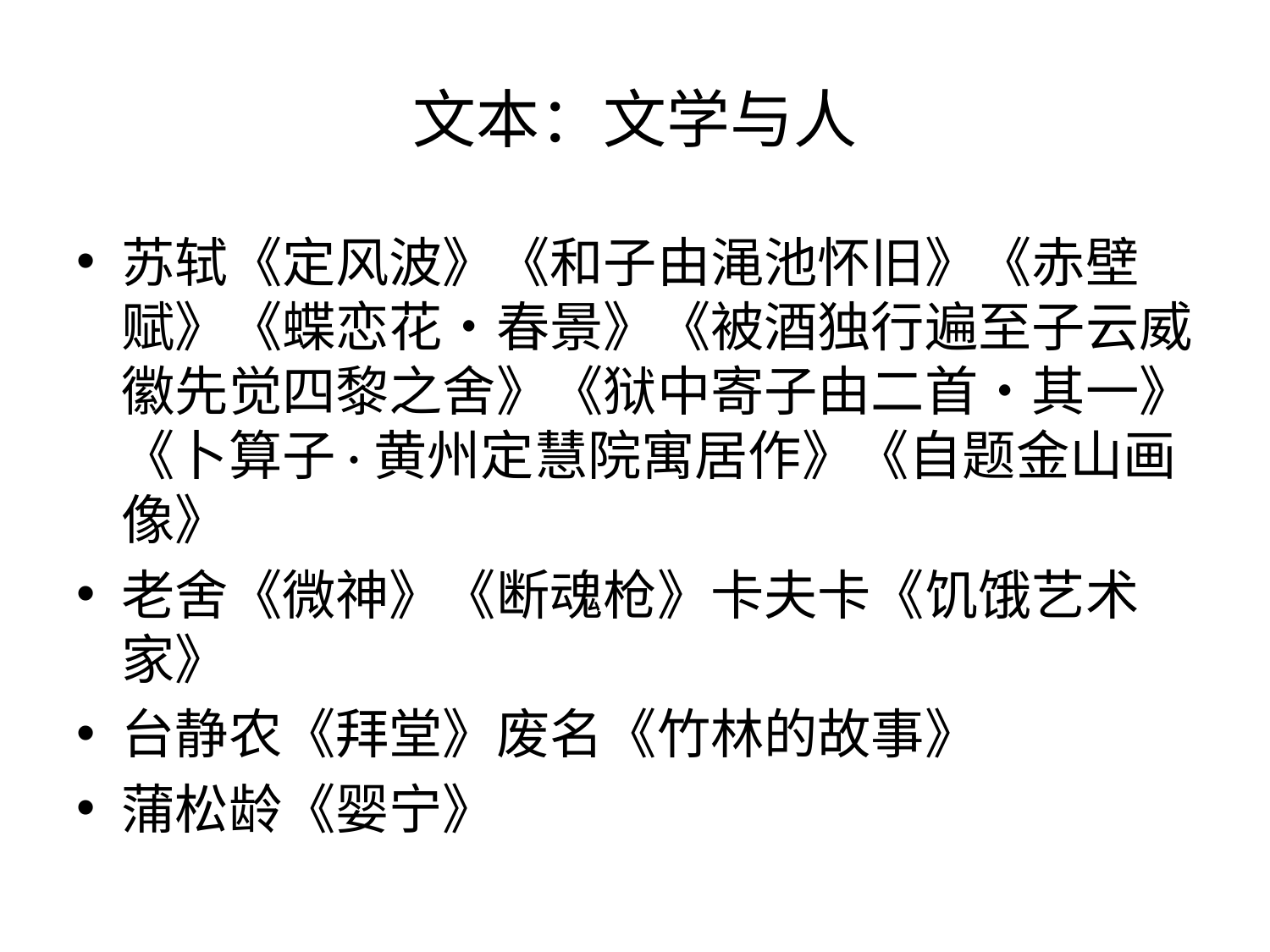

# 文本：文学与人
苏轼《定风波》《和子由渑池怀旧》《赤壁赋》《蝶恋花•春景》《被酒独行遍至子云威徽先觉四黎之舍》《狱中寄子由二首•其一》《卜算子·黄州定慧院寓居作》《自题金山画像》
老舍《微神》《断魂枪》卡夫卡《饥饿艺术家》
台静农《拜堂》废名《竹林的故事》
蒲松龄《婴宁》